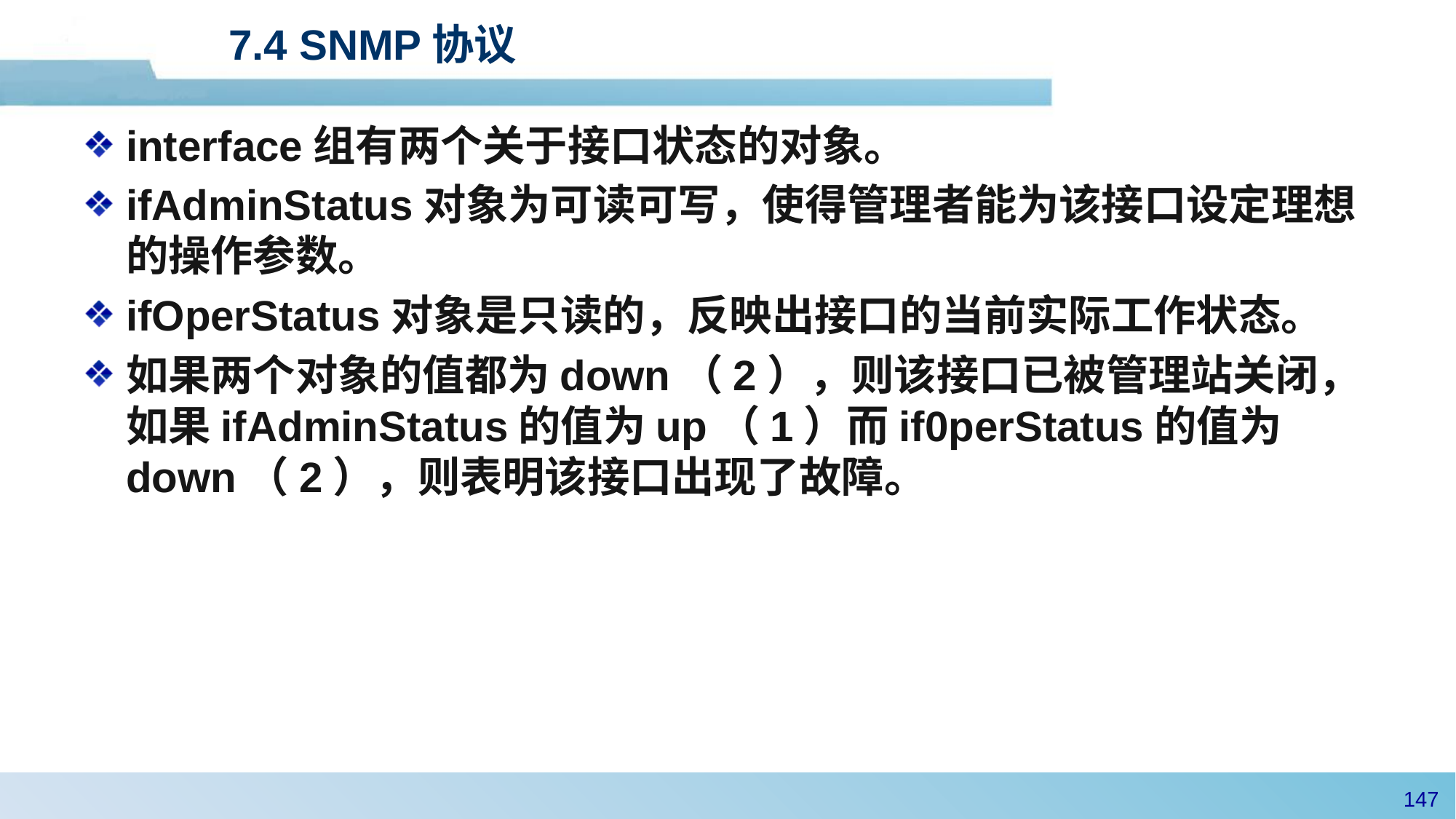

# 7.4 SNMP协议
interface组有两个关于接口状态的对象。
ifAdminStatus对象为可读可写，使得管理者能为该接口设定理想的操作参数。
ifOperStatus对象是只读的，反映出接口的当前实际工作状态。
如果两个对象的值都为down（2），则该接口已被管理站关闭，如果ifAdminStatus的值为up（1）而if0perStatus的值为down（2），则表明该接口出现了故障。
147